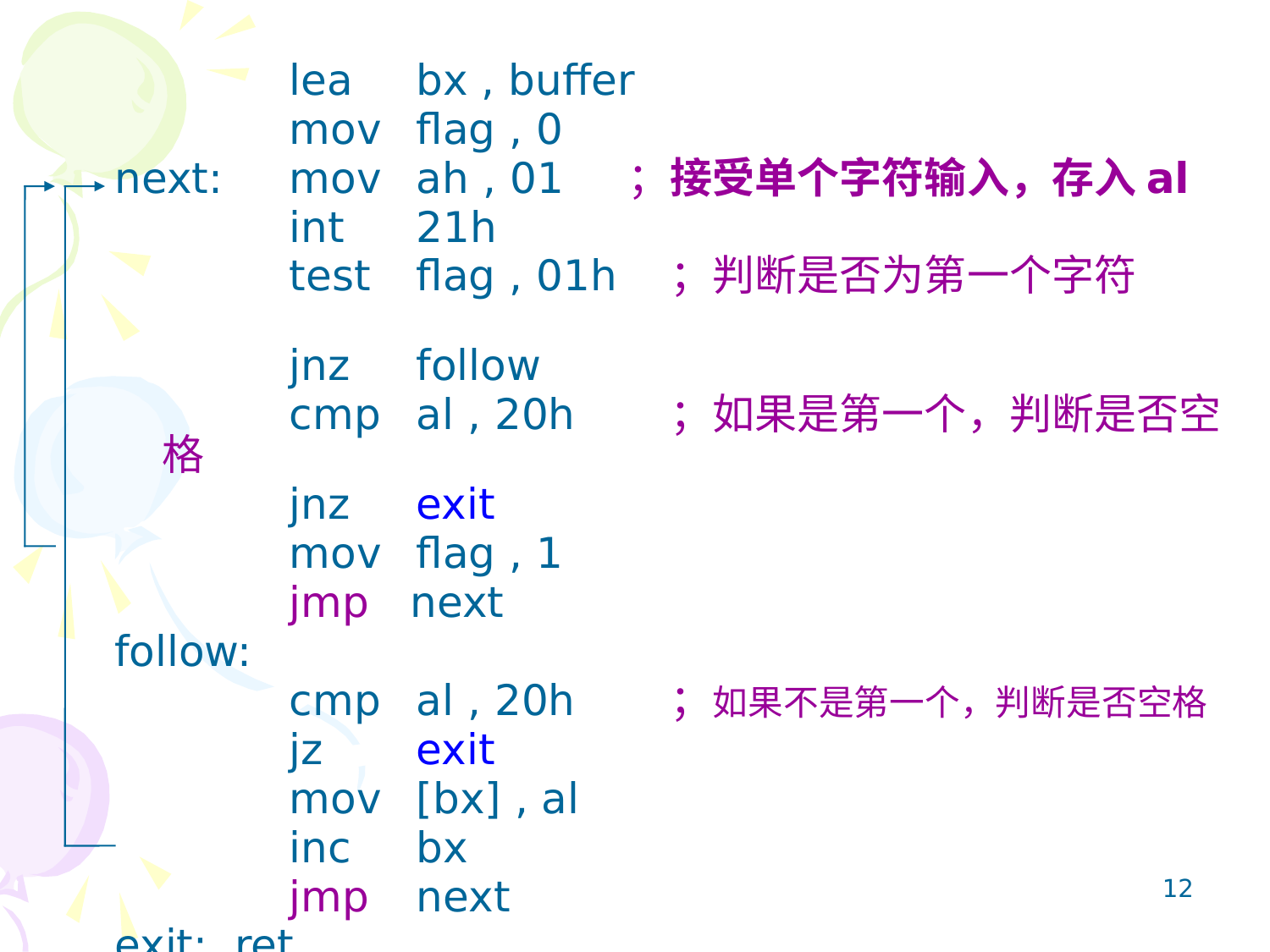

lea	bx , buffer
        	mov	flag , 0
next:	mov	ah , 01    ；接受单个字符输入，存入al
        	int	21h
        	test	flag , 01h	；判断是否为第一个字符
        	jnz	follow
        	cmp	al , 20h	；如果是第一个，判断是否空格
        	jnz	exit
        	mov	flag , 1
        	jmp   next
follow:
		cmp	al , 20h	；如果不是第一个，判断是否空格
       	jz      	exit
        	mov 	[bx] , al
        	inc	bx
        	jmp	next
exit:  ret

12